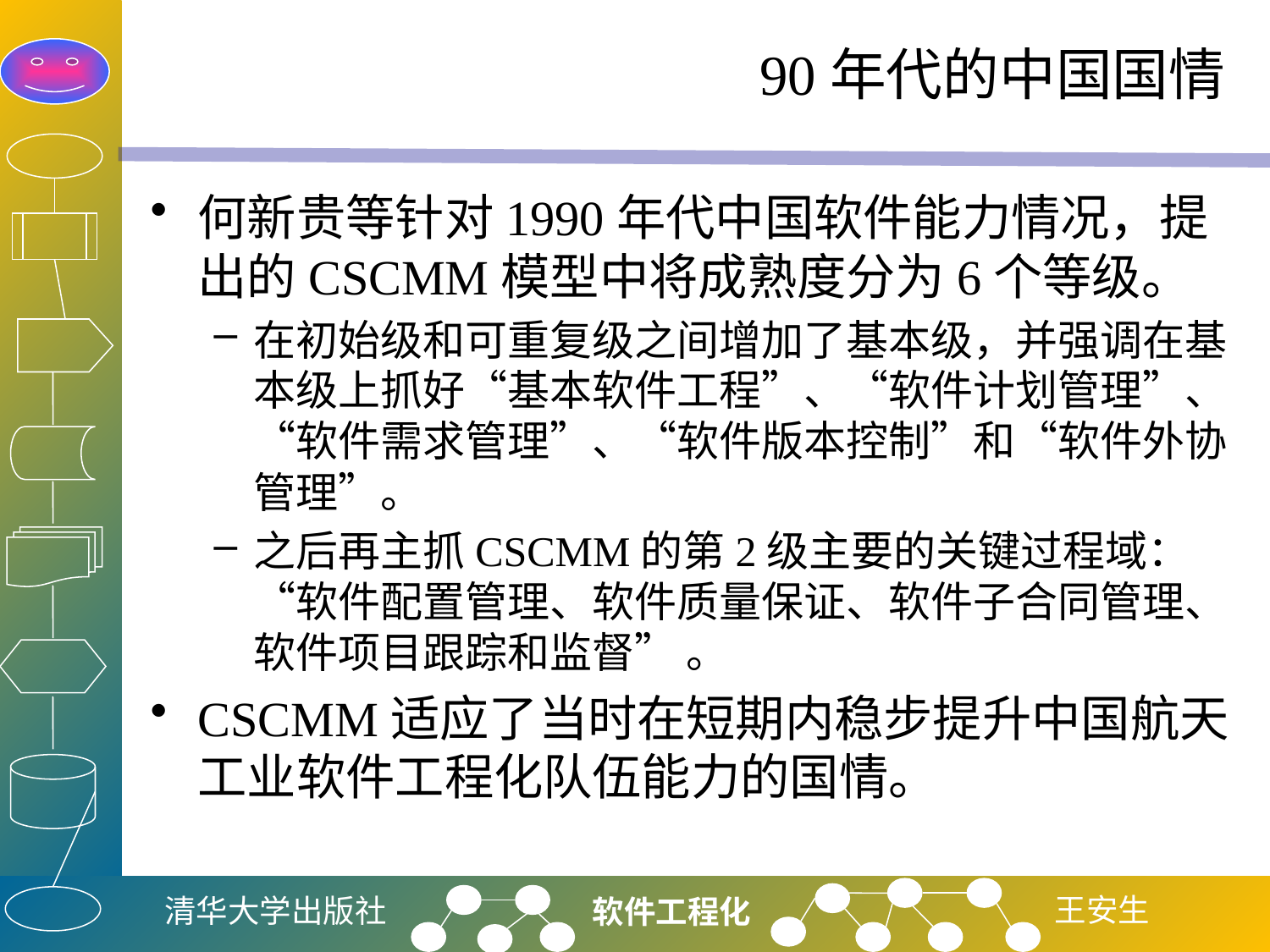

# 90年代的中国国情
何新贵等针对1990年代中国软件能力情况，提出的CSCMM模型中将成熟度分为6个等级。
在初始级和可重复级之间增加了基本级，并强调在基本级上抓好“基本软件工程”、“软件计划管理”、“软件需求管理”、“软件版本控制”和“软件外协管理”。
之后再主抓CSCMM的第2级主要的关键过程域：“软件配置管理、软件质量保证、软件子合同管理、软件项目跟踪和监督” 。
CSCMM适应了当时在短期内稳步提升中国航天工业软件工程化队伍能力的国情。